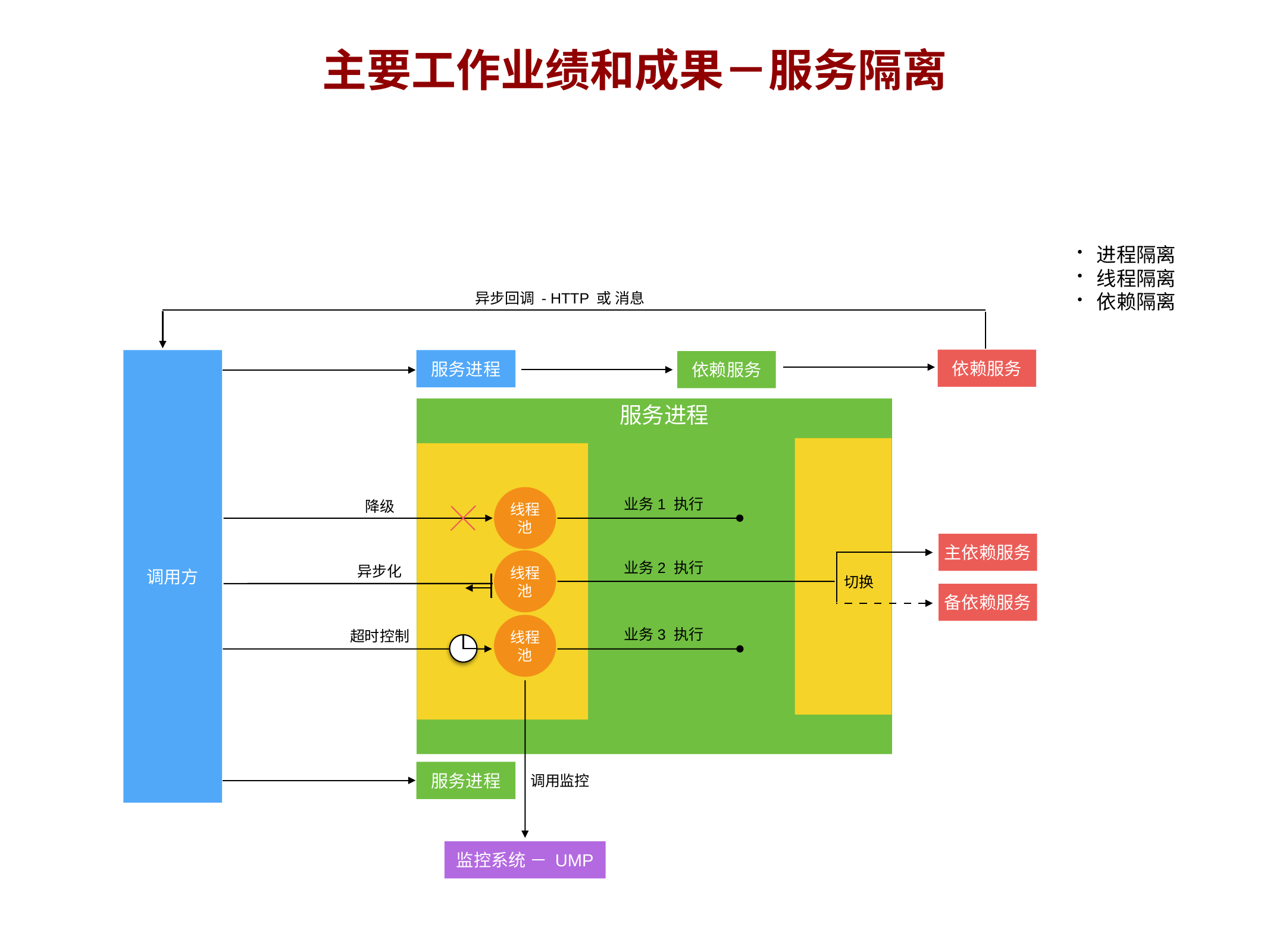

主要工作业绩和成果－服务隔离
进程隔离
线程隔离
依赖隔离
异步回调 - HTTP 或 消息

依赖服务
调用方
服务进程
依赖服务

服务进程

线程池
业务1 执行
降级

主依赖服务
线程池
业务2 执行

异步化
切换

备依赖服务

线程池
业务3 执行
超时控制

服务进程
调用监控

监控系统 － UMP